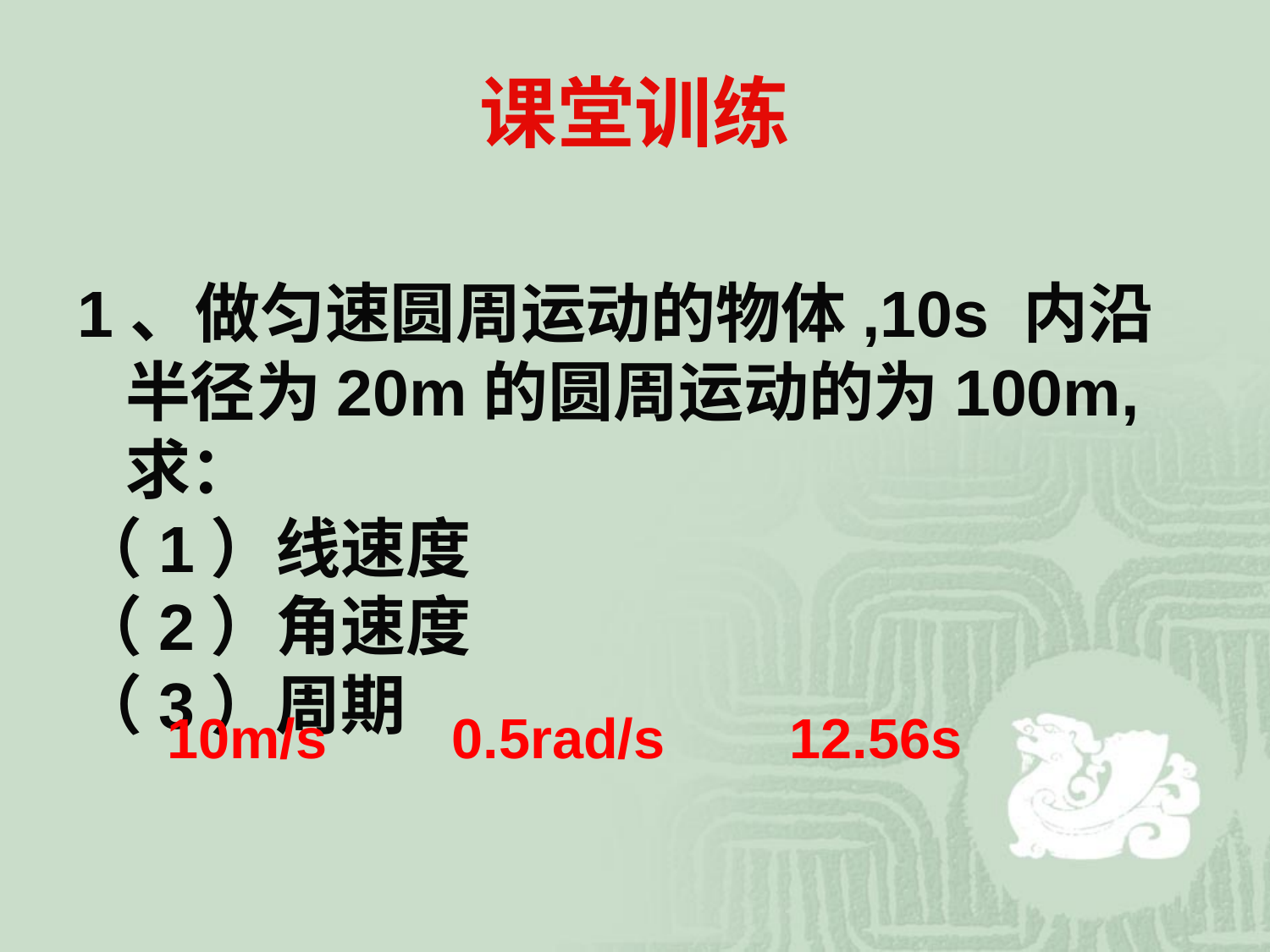

# 课堂训练
1、做匀速圆周运动的物体,10s 内沿半径为20m的圆周运动的为100m,求：
（1）线速度
（2）角速度
（3）周期
10m/s        0.5rad/s        12.56s